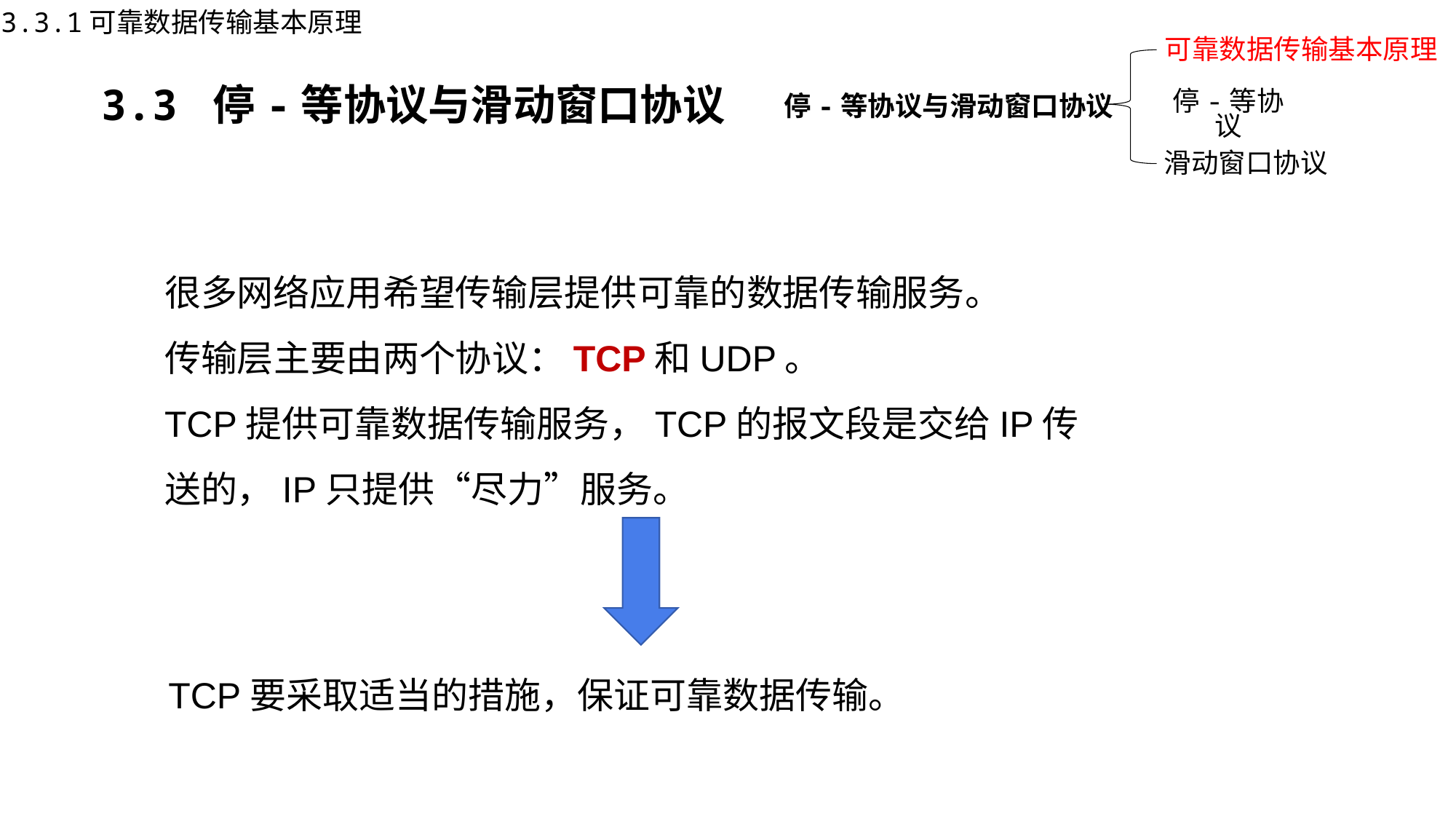

3.3.1可靠数据传输基本原理
可靠数据传输基本原理

停-等协议与滑动窗口协议
停-等协议
滑动窗口协议
3.3 停-等协议与滑动窗口协议
很多网络应用希望传输层提供可靠的数据传输服务。
传输层主要由两个协议：TCP和UDP。
TCP提供可靠数据传输服务，TCP的报文段是交给IP传送的，IP只提供“尽力”服务。

TCP要采取适当的措施，保证可靠数据传输。